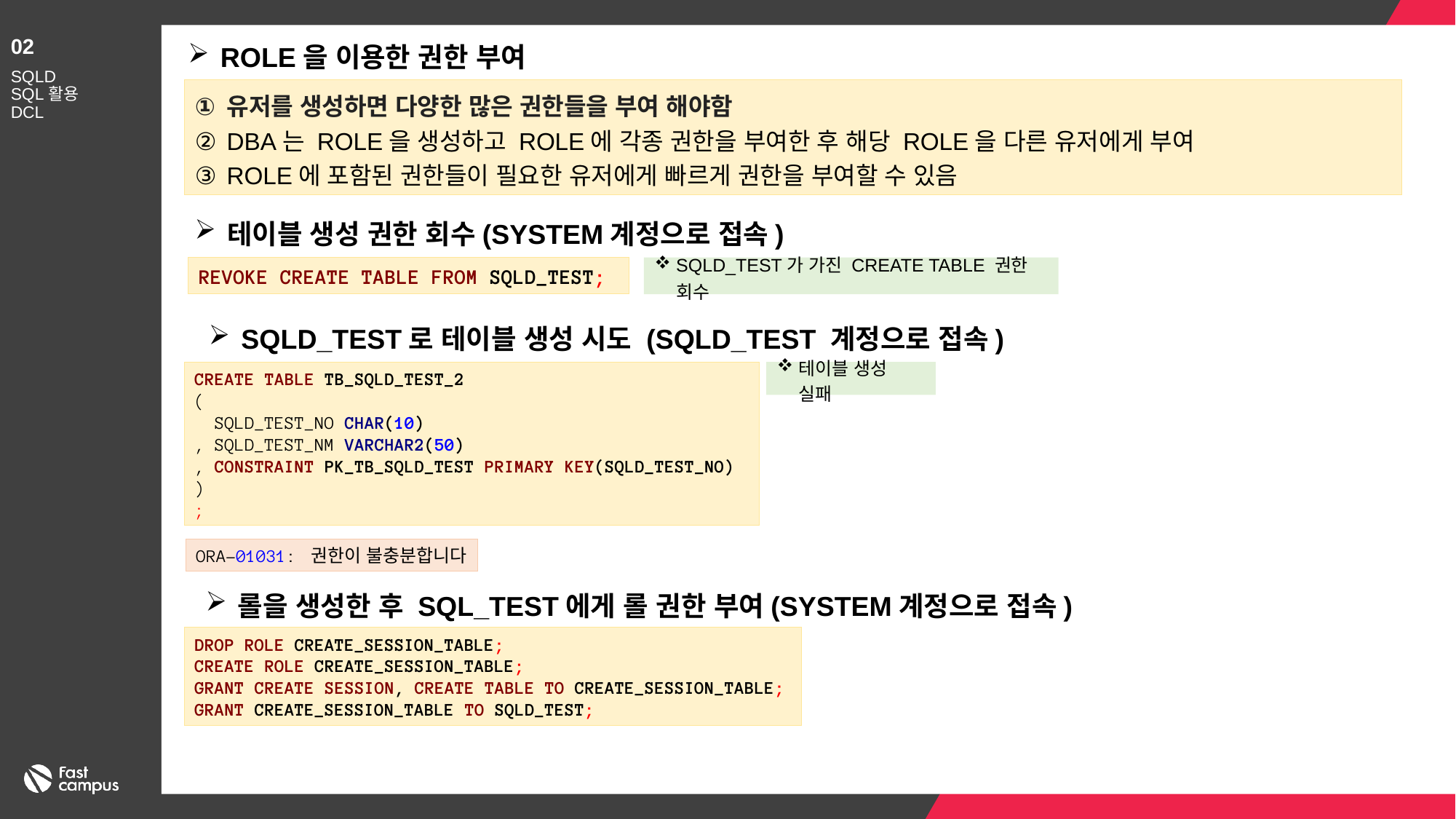

02
ROLE을 이용한 권한 부여
SQLD
SQL활용
DCL
유저를 생성하면 다양한 많은 권한들을 부여 해야함
DBA는 ROLE을 생성하고 ROLE에 각종 권한을 부여한 후 해당 ROLE을 다른 유저에게 부여
ROLE에 포함된 권한들이 필요한 유저에게 빠르게 권한을 부여할 수 있음
테이블 생성 권한 회수(SYSTEM계정으로 접속)
SQLD_TEST가 가진 CREATE TABLE 권한 회수
REVOKE CREATE TABLE FROM SQLD_TEST;
SQLD_TEST로 테이블 생성 시도 (SQLD_TEST 계정으로 접속)
CREATE TABLE TB_SQLD_TEST_2
(
  SQLD_TEST_NO CHAR(10)
, SQLD_TEST_NM VARCHAR2(50)
, CONSTRAINT PK_TB_SQLD_TEST PRIMARY KEY(SQLD_TEST_NO)
)
;
테이블 생성 실패
ORA-01031: 권한이 불충분합니다
롤을 생성한 후 SQL_TEST에게 롤 권한 부여(SYSTEM계정으로 접속)
DROP ROLE CREATE_SESSION_TABLE;
CREATE ROLE CREATE_SESSION_TABLE;
GRANT CREATE SESSION, CREATE TABLE TO CREATE_SESSION_TABLE;
GRANT CREATE_SESSION_TABLE TO SQLD_TEST;